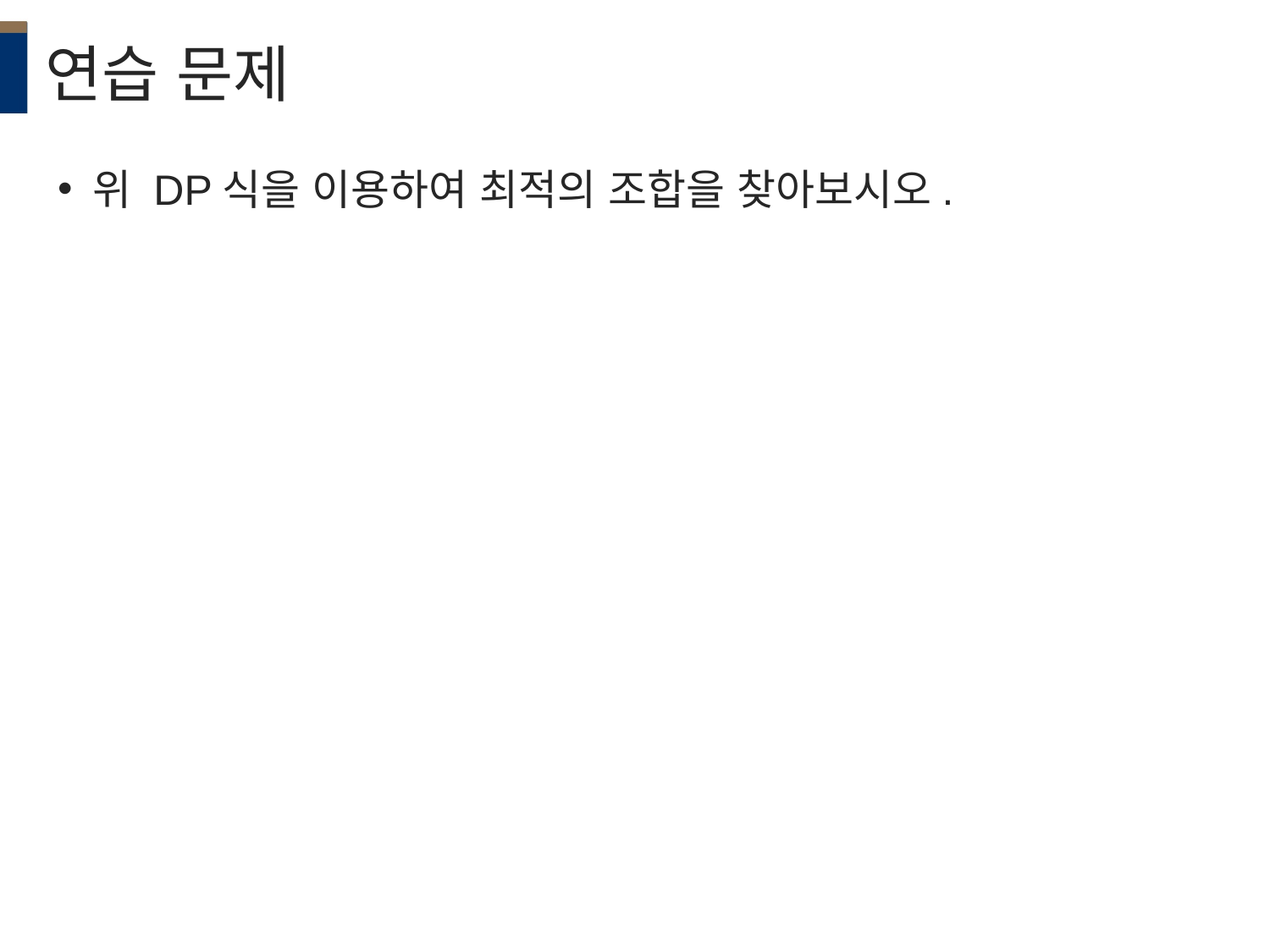

# 연습 문제
위 DP식을 이용하여 최적의 조합을 찾아보시오.